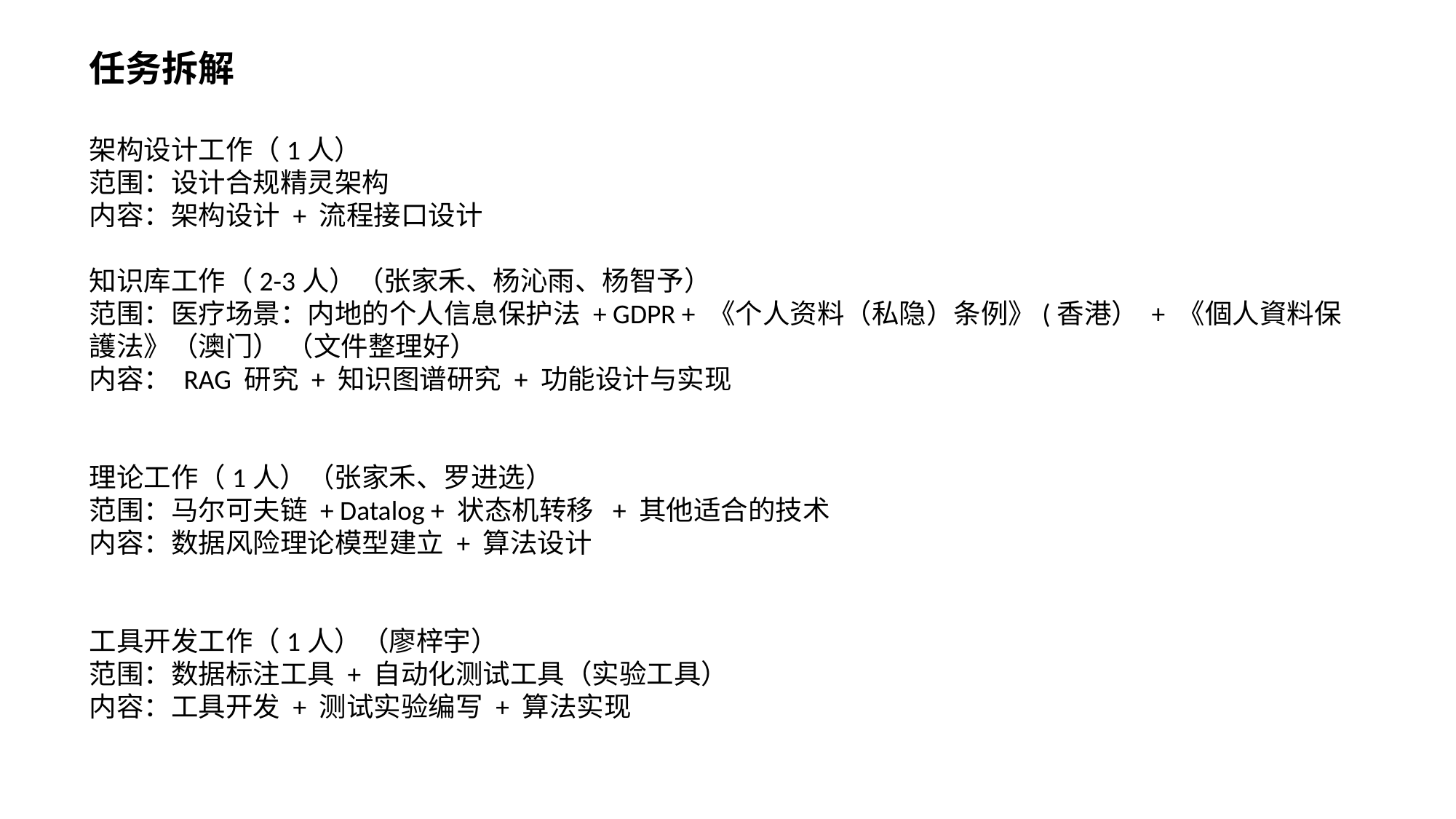

任务拆解

架构设计工作（1人）
范围：设计合规精灵架构
内容：架构设计 + 流程接口设计

知识库工作（2-3人）（张家禾、杨沁雨、杨智予）
范围：医疗场景：内地的个人信息保护法 + GDPR + 《个人资料（私隐）条例》(香港） + 《個人資料保護法》（澳门） （文件整理好）
内容： RAG 研究 + 知识图谱研究 + 功能设计与实现

理论工作（1人）（张家禾、罗进选）
范围：马尔可夫链 + Datalog + 状态机转移  + 其他适合的技术
内容：数据风险理论模型建立 + 算法设计

工具开发工作（1人）（廖梓宇）
范围：数据标注工具 + 自动化测试工具（实验工具）
内容：工具开发 + 测试实验编写 + 算法实现